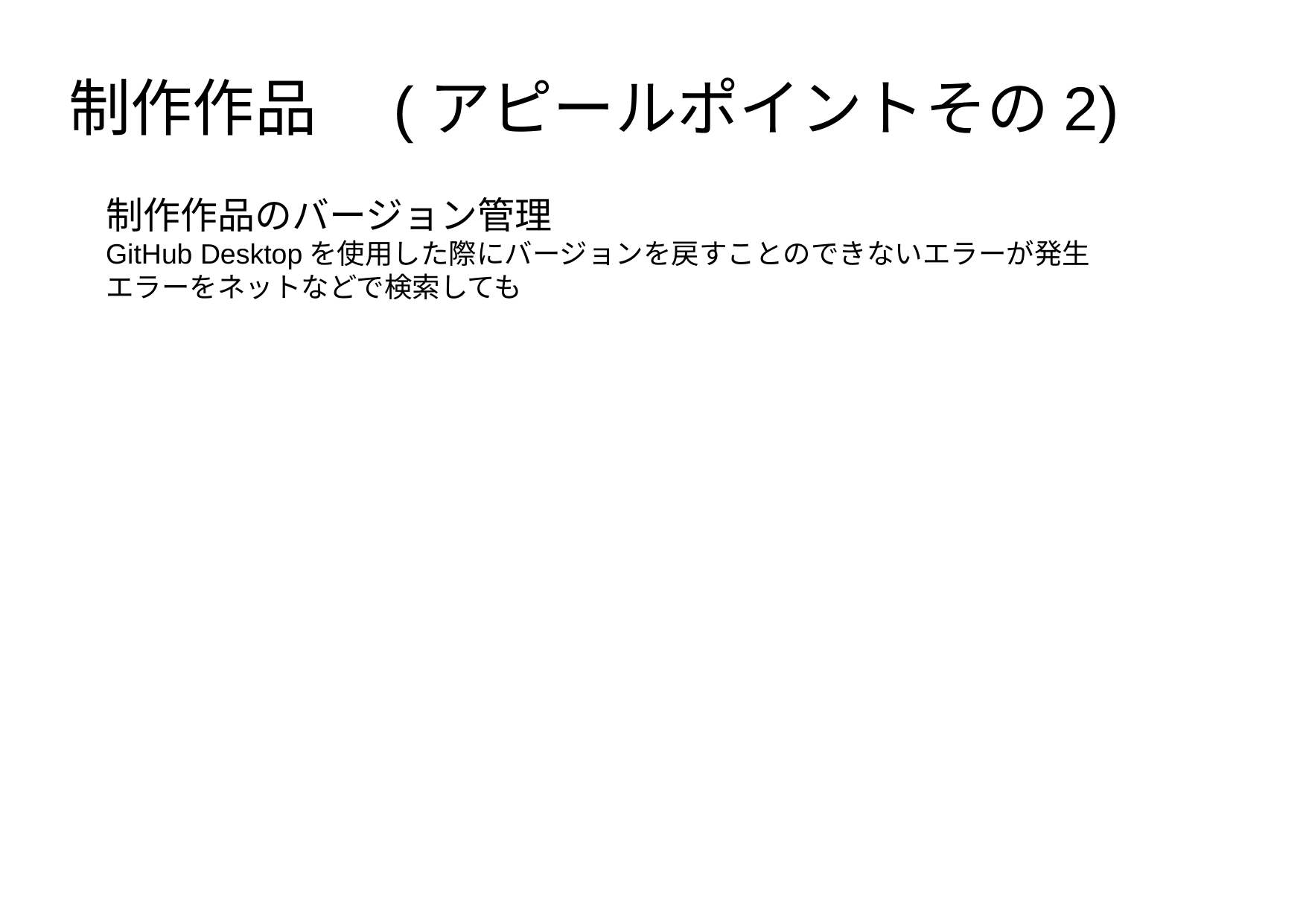

制作作品　(アピールポイントその2)
制作作品のバージョン管理
GitHub Desktopを使用した際にバージョンを戻すことのできないエラーが発生
エラーをネットなどで検索しても